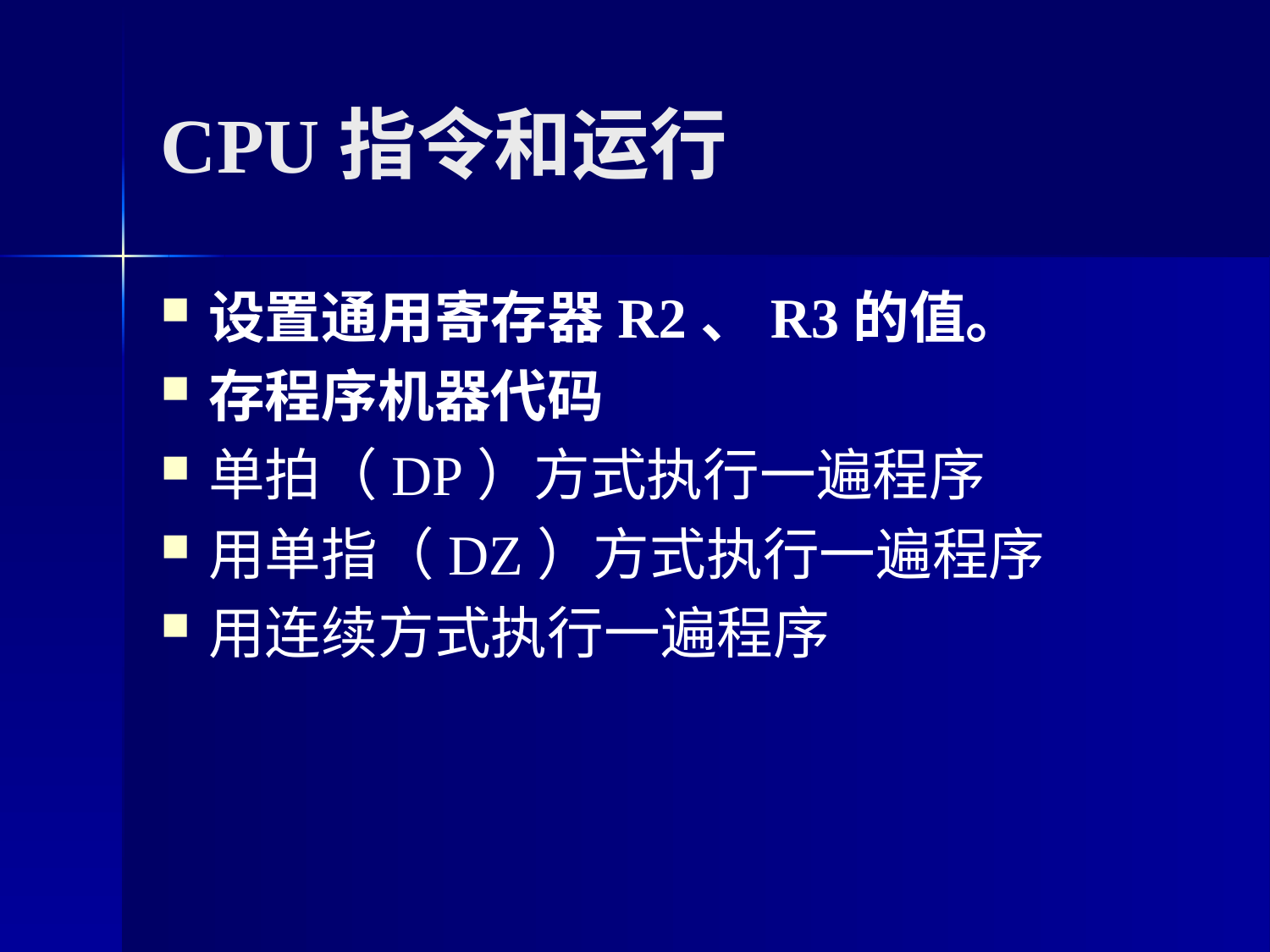

# CPU指令和运行
设置通用寄存器R2、R3的值。
存程序机器代码
单拍（DP）方式执行一遍程序
用单指（DZ）方式执行一遍程序
用连续方式执行一遍程序